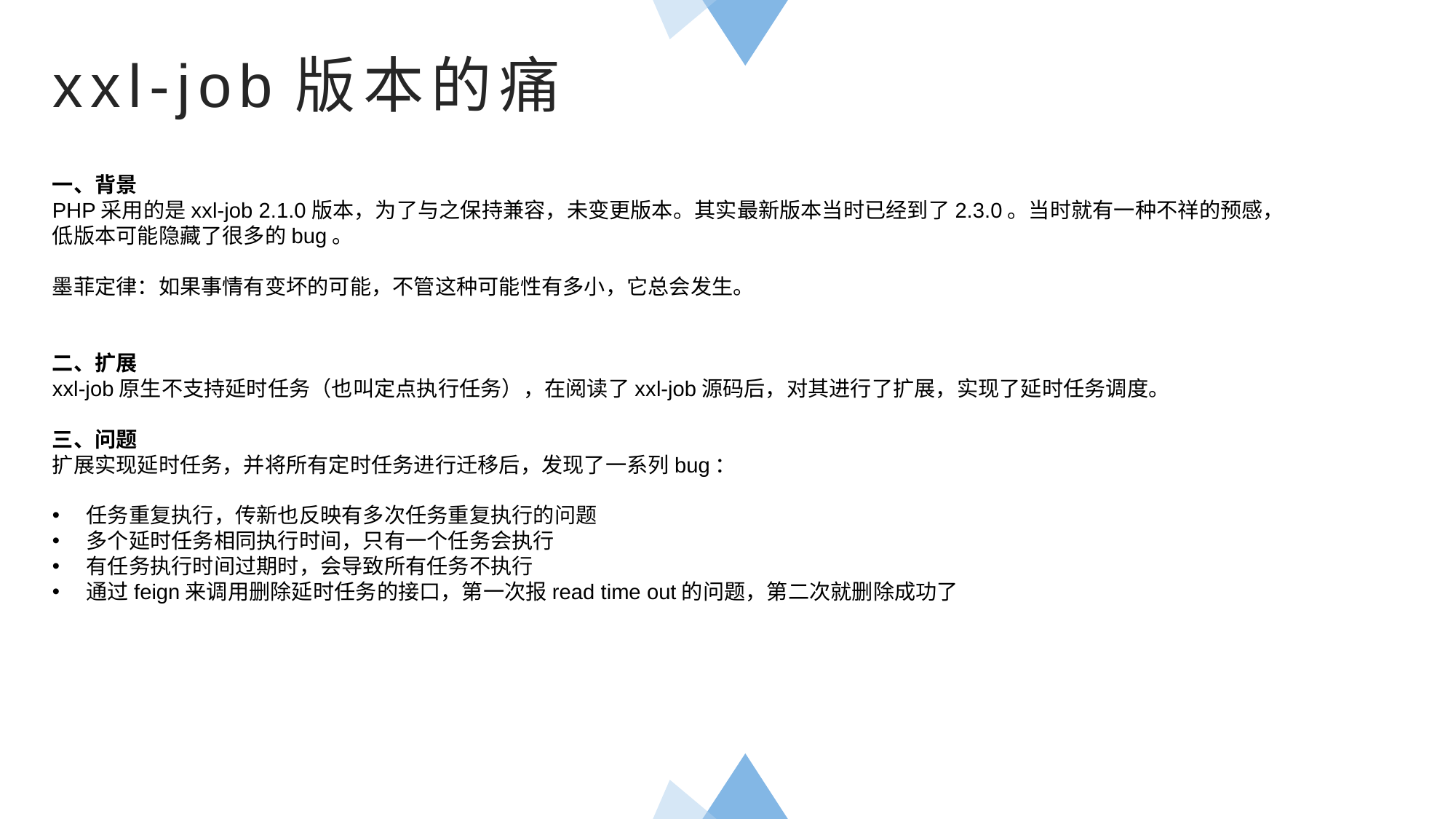

xxl-job版本的痛
一、背景
PHP采用的是xxl-job 2.1.0版本，为了与之保持兼容，未变更版本。其实最新版本当时已经到了2.3.0。当时就有一种不祥的预感，低版本可能隐藏了很多的bug。

墨菲定律：如果事情有变坏的可能，不管这种可能性有多小，它总会发生。

二、扩展
xxl-job原生不支持延时任务（也叫定点执行任务），在阅读了xxl-job源码后，对其进行了扩展，实现了延时任务调度。

三、问题
扩展实现延时任务，并将所有定时任务进行迁移后，发现了一系列bug：

任务重复执行，传新也反映有多次任务重复执行的问题
多个延时任务相同执行时间，只有一个任务会执行
有任务执行时间过期时，会导致所有任务不执行
通过feign来调用删除延时任务的接口，第一次报read time out的问题，第二次就删除成功了

17